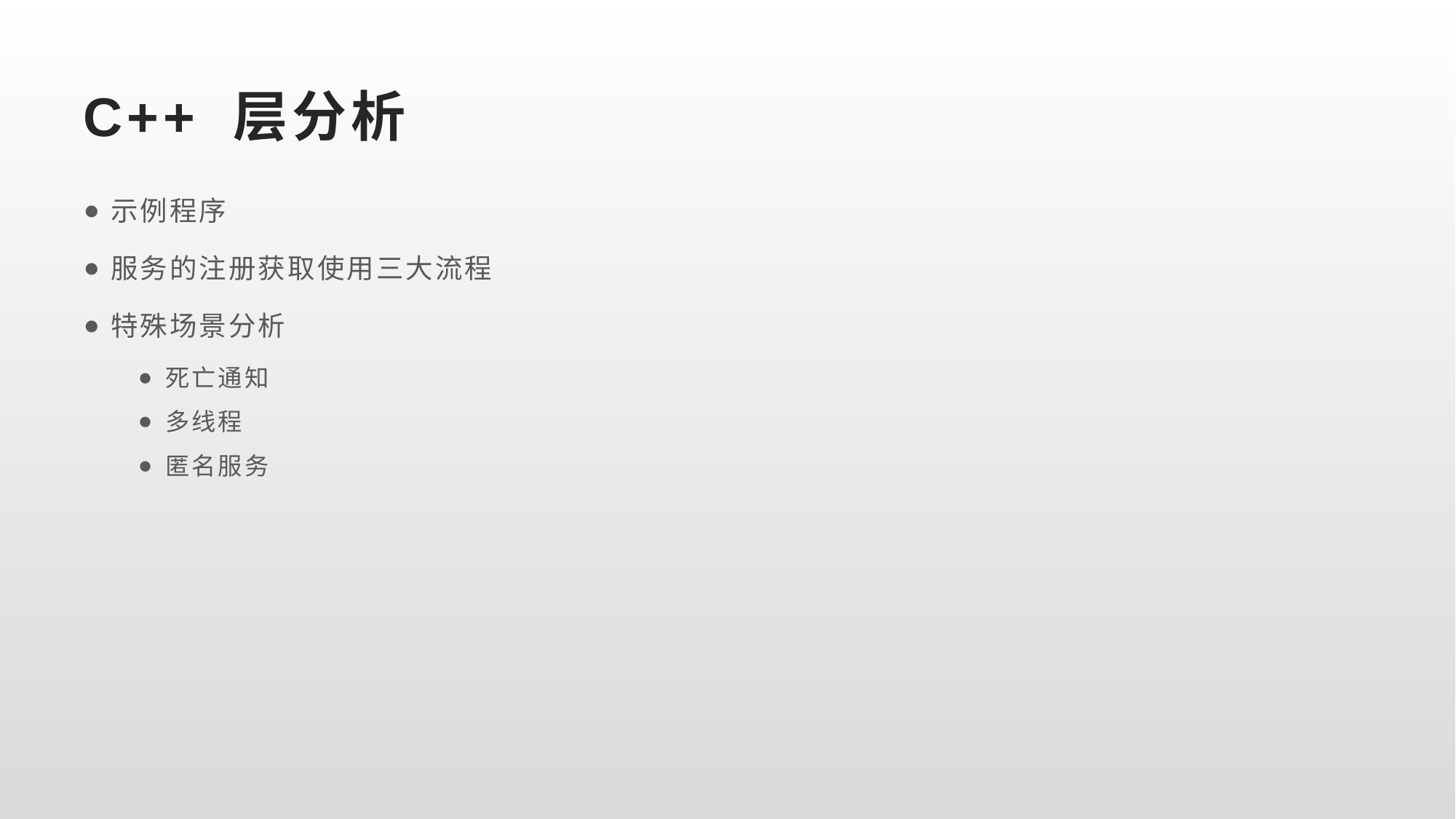

# C++ 层分析
示例程序
服务的注册获取使用三大流程
特殊场景分析
死亡通知
多线程
匿名服务